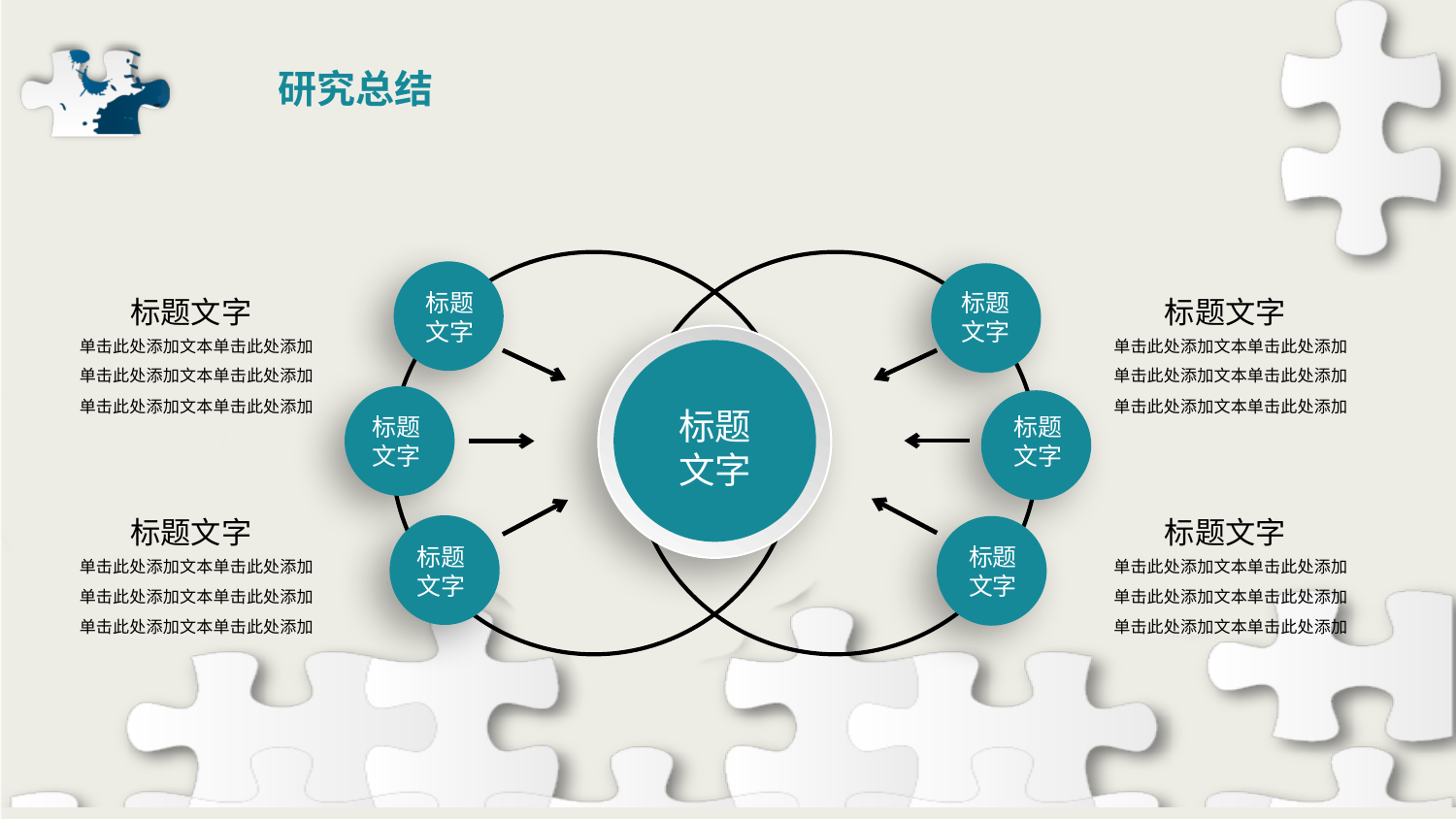

研究总结

标题文字
单击此处添加文本单击此处添加
单击此处添加文本单击此处添加
单击此处添加文本单击此处添加
标题文字
单击此处添加文本单击此处添加
单击此处添加文本单击此处添加
单击此处添加文本单击此处添加
标题
文字
标题
文字

标题
文字
标题
文字
标题
文字
标题文字
单击此处添加文本单击此处添加
单击此处添加文本单击此处添加
单击此处添加文本单击此处添加
标题文字
单击此处添加文本单击此处添加
单击此处添加文本单击此处添加
单击此处添加文本单击此处添加

标题
文字
标题
文字